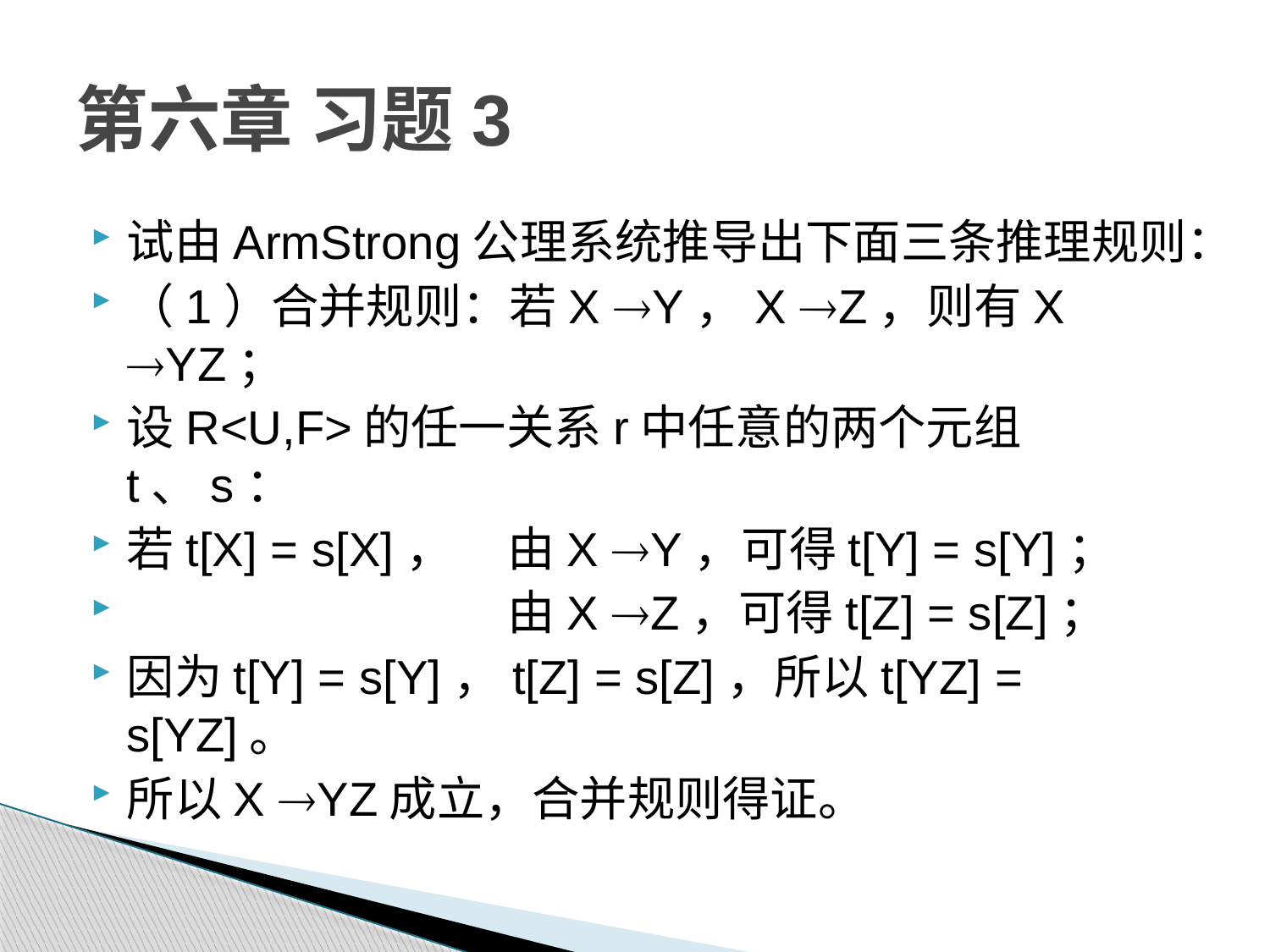

# 第六章 习题3
试由ArmStrong公理系统推导出下面三条推理规则：
（1）合并规则：若X →Y，X →Z，则有X →YZ；
设R<U,F>的任一关系r中任意的两个元组t、s：
若t[X] = s[X]，	由X →Y，可得t[Y] = s[Y]；
			由X →Z，可得t[Z] = s[Z]；
因为t[Y] = s[Y]，t[Z] = s[Z]，所以t[YZ] = s[YZ]。
所以X →YZ成立，合并规则得证。